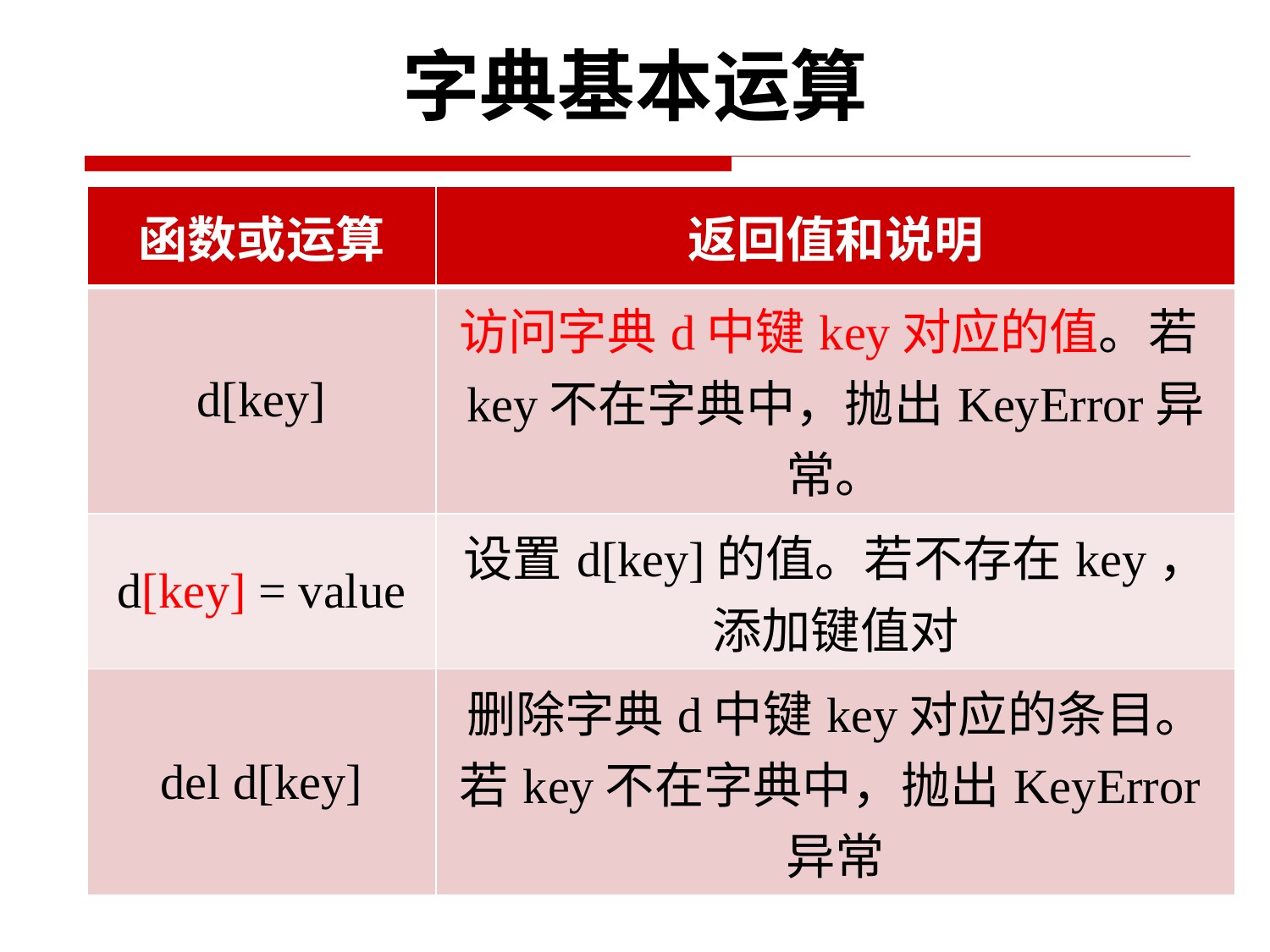

# 字典基本运算
| 函数或运算 | 返回值和说明 |
| --- | --- |
| d[key] | 访问字典d中键key对应的值。若key不在字典中，抛出KeyError异常。 |
| d[key] = value | 设置d[key]的值。若不存在key，添加键值对 |
| del d[key] | 删除字典d中键key对应的条目。若key不在字典中，抛出KeyError异常 |
10